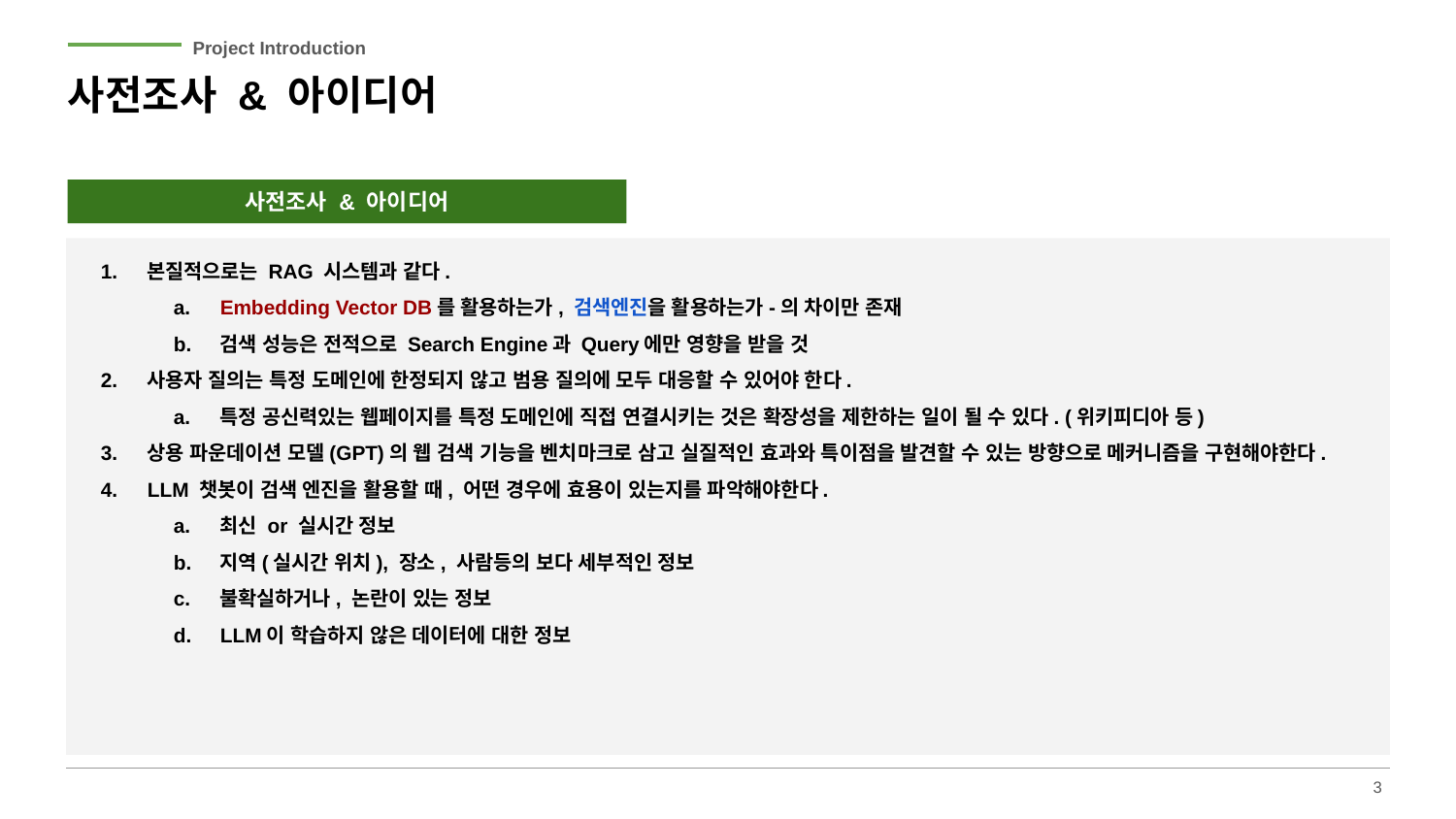

Project Introduction
# 사전조사 & 아이디어
사전조사 & 아이디어
본질적으로는 RAG 시스템과 같다.
Embedding Vector DB를 활용하는가, 검색엔진을 활용하는가-의 차이만 존재
검색 성능은 전적으로 Search Engine과 Query에만 영향을 받을 것
사용자 질의는 특정 도메인에 한정되지 않고 범용 질의에 모두 대응할 수 있어야 한다.
특정 공신력있는 웹페이지를 특정 도메인에 직접 연결시키는 것은 확장성을 제한하는 일이 될 수 있다. (위키피디아 등)
상용 파운데이션 모델(GPT)의 웹 검색 기능을 벤치마크로 삼고 실질적인 효과와 특이점을 발견할 수 있는 방향으로 메커니즘을 구현해야한다.
LLM 챗봇이 검색 엔진을 활용할 때, 어떤 경우에 효용이 있는지를 파악해야한다.
최신 or 실시간 정보
지역(실시간 위치), 장소, 사람등의 보다 세부적인 정보
불확실하거나, 논란이 있는 정보
LLM이 학습하지 않은 데이터에 대한 정보

3